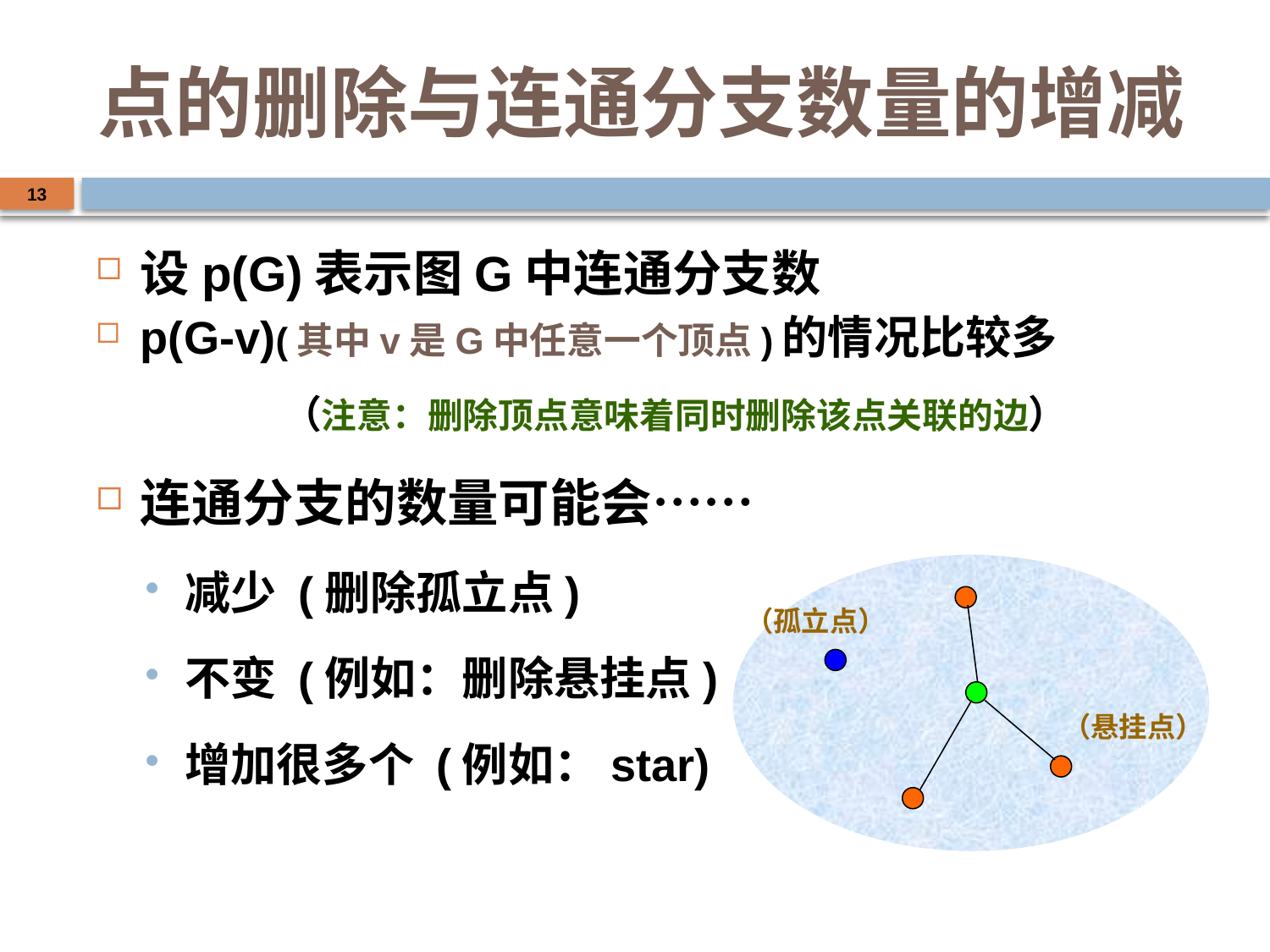

# 点的删除与连通分支数量的增减
13
设p(G)表示图G中连通分支数
p(G-v)(其中v是G中任意一个顶点)的情况比较多
（注意：删除顶点意味着同时删除该点关联的边）
连通分支的数量可能会……
减少 (删除孤立点)
不变 (例如：删除悬挂点)
增加很多个 (例如：star)

（孤立点）

（悬挂点）